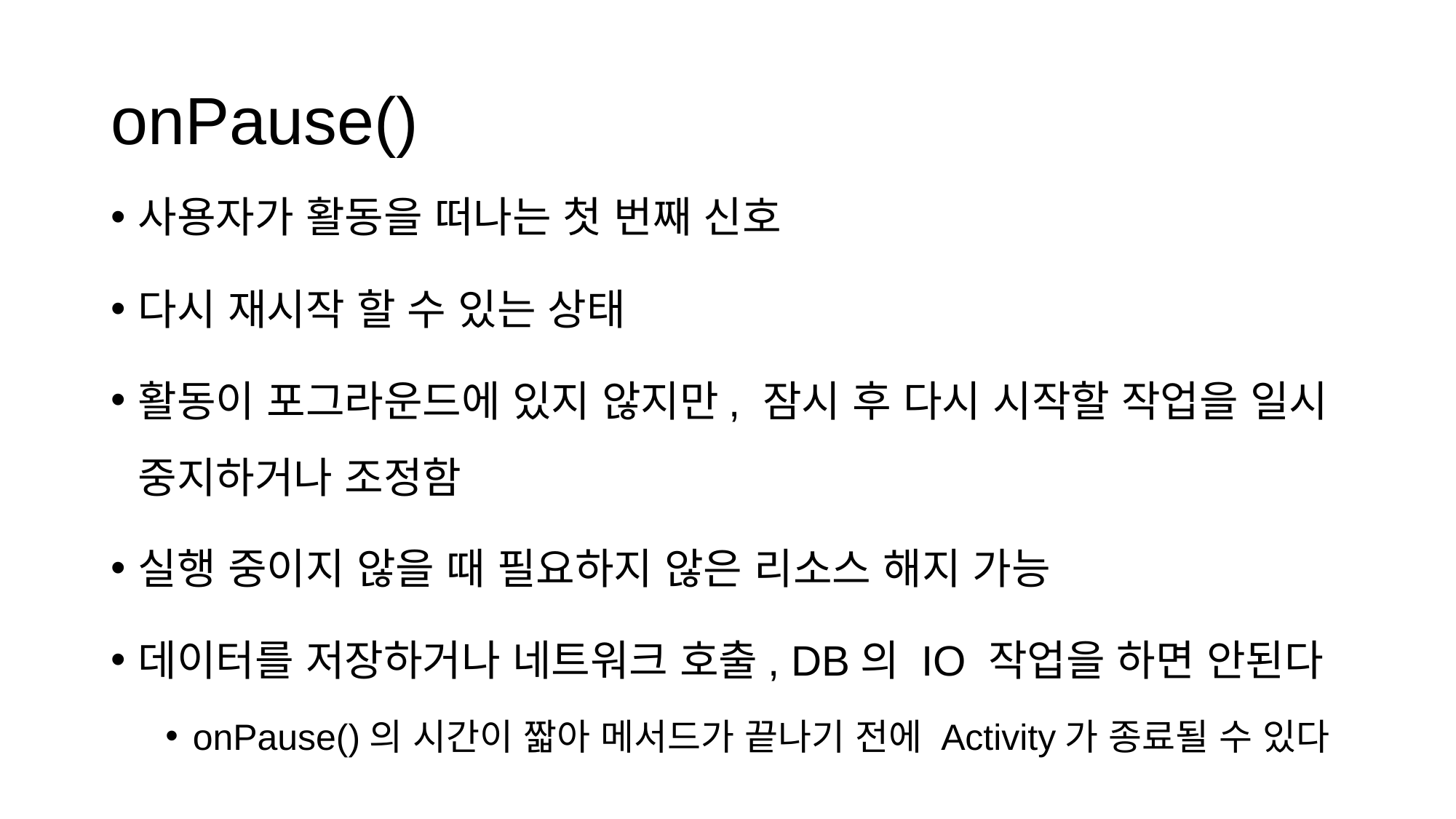

# onPause()
사용자가 활동을 떠나는 첫 번째 신호
다시 재시작 할 수 있는 상태
활동이 포그라운드에 있지 않지만, 잠시 후 다시 시작할 작업을 일시 중지하거나 조정함
실행 중이지 않을 때 필요하지 않은 리소스 해지 가능
데이터를 저장하거나 네트워크 호출, DB의 IO 작업을 하면 안된다
onPause()의 시간이 짧아 메서드가 끝나기 전에 Activity가 종료될 수 있다